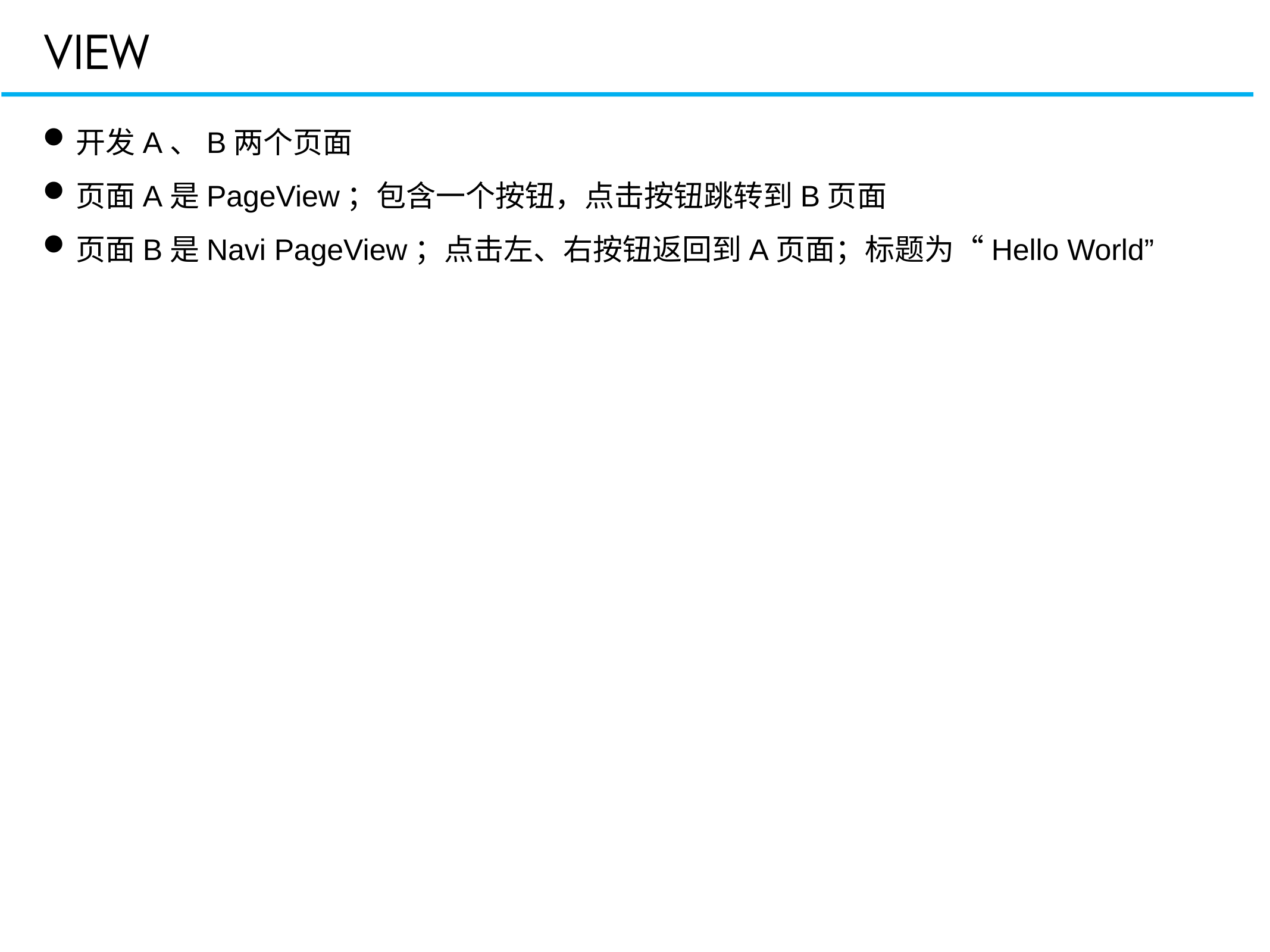

VIEW

开发A、B两个页面
页面A是PageView；包含一个按钮，点击按钮跳转到B页面
页面B是Navi PageView；点击左、右按钮返回到A页面；标题为“Hello World”